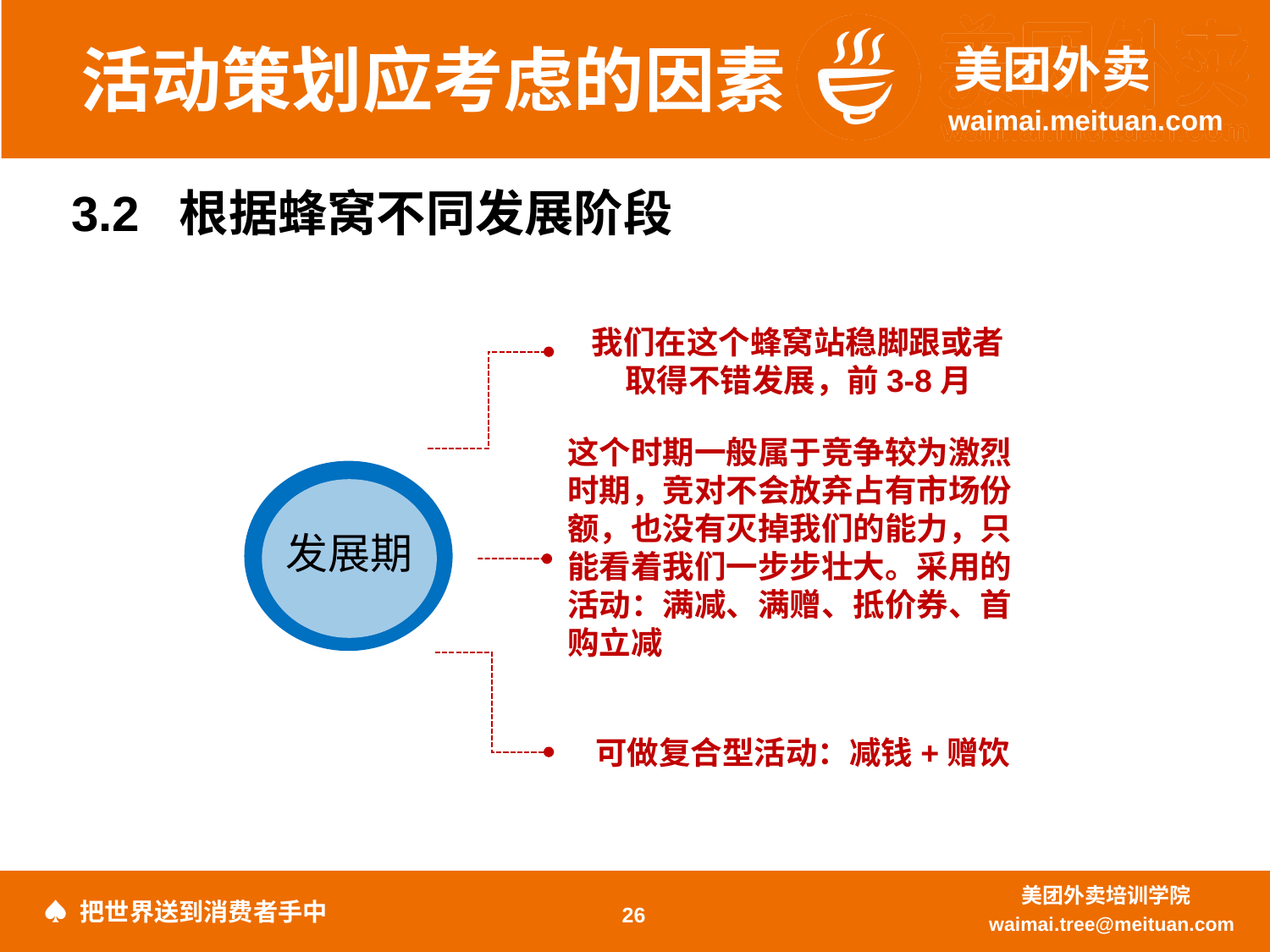

活动策划应考虑的因素
3.2  根据蜂窝不同发展阶段
我们在这个蜂窝站稳脚跟或者取得不错发展，前3-8月

这个时期一般属于竞争较为激烈时期，竞对不会放弃占有市场份额，也没有灭掉我们的能力，只能看着我们一步步壮大。采用的活动：满减、满赠、抵价券、首购立减

发展期

可做复合型活动：减钱+赠饮